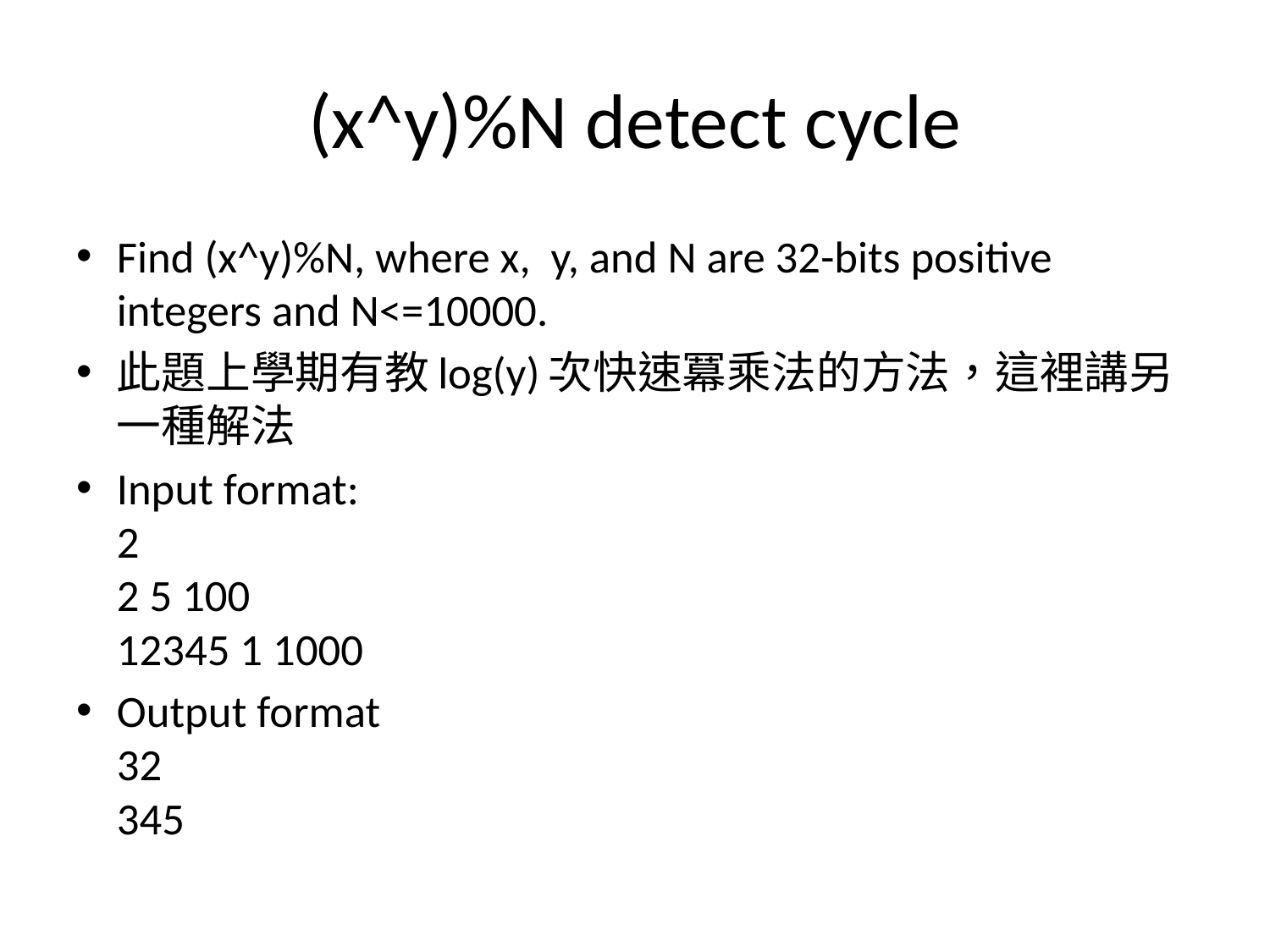

# (x^y)%N detect cycle
Find (x^y)%N, where x,  y, and N are 32-bits positive integers and N<=10000.
此題上學期有教log(y)次快速冪乘法的方法，這裡講另一種解法
Input format:
2
2 5 100
12345 1 1000
Output format
32
345